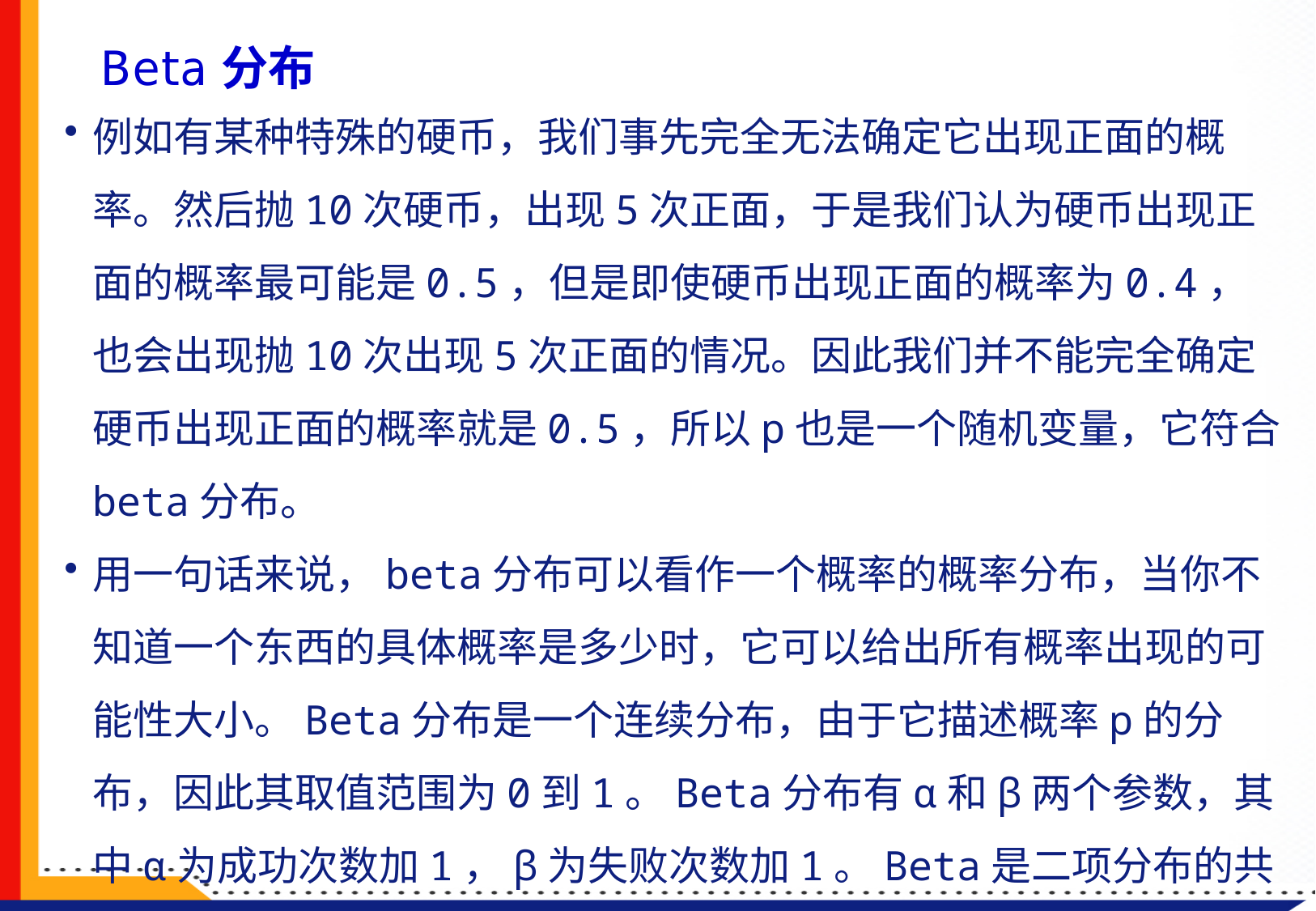

Beta分布
例如有某种特殊的硬币，我们事先完全无法确定它出现正面的概率。然后抛10次硬币，出现5次正面，于是我们认为硬币出现正面的概率最可能是0.5，但是即使硬币出现正面的概率为0.4，也会出现抛10次出现5次正面的情况。因此我们并不能完全确定硬币出现正面的概率就是0.5，所以p也是一个随机变量，它符合beta分布。
用一句话来说，beta分布可以看作一个概率的概率分布，当你不知道一个东西的具体概率是多少时，它可以给出所有概率出现的可能性大小。Beta分布是一个连续分布，由于它描述概率p的分布，因此其取值范围为0到1。Beta分布有α和β两个参数，其中α为成功次数加1，β为失败次数加1。Beta是二项分布的共轭分布。Beta分布的均值是α/(α+ β)